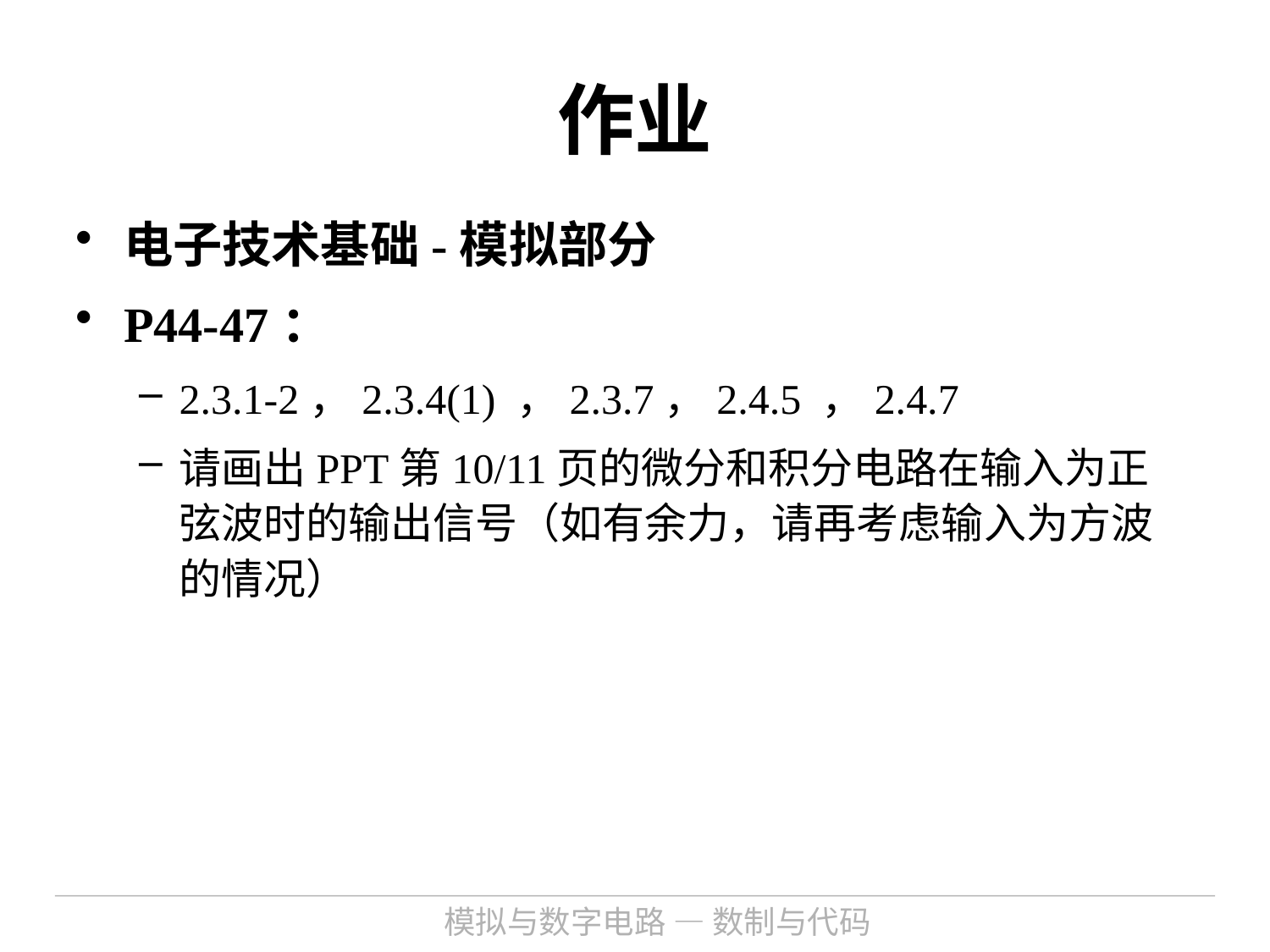

# 作业
电子技术基础-模拟部分
P44-47：
2.3.1-2，2.3.4(1) ，2.3.7，2.4.5 ，2.4.7
请画出PPT第10/11页的微分和积分电路在输入为正弦波时的输出信号（如有余力，请再考虑输入为方波的情况）

模拟与数字电路 — 数制与代码
12